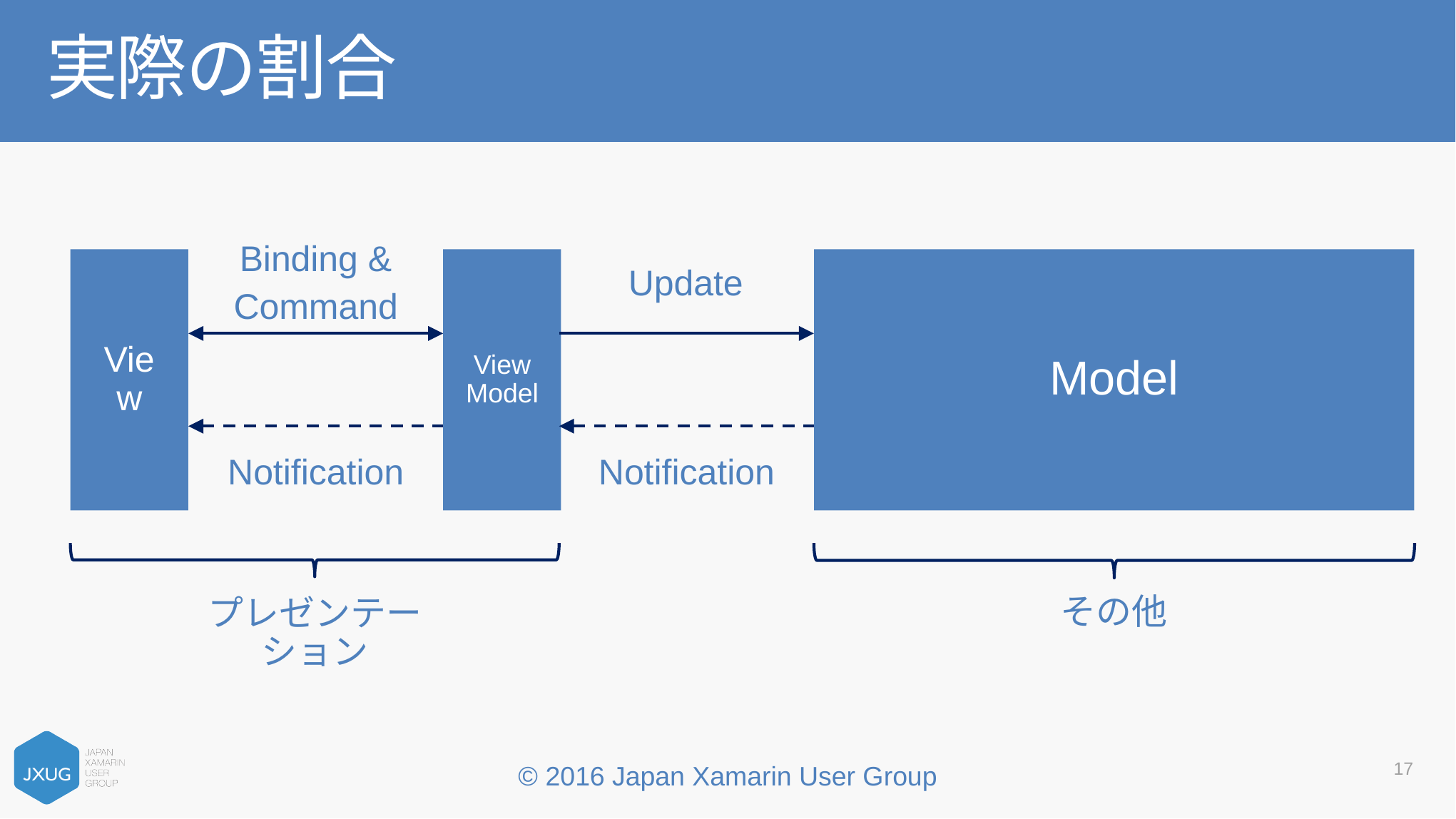

# 実際の割合
Binding &
Command
Update
View
ViewModel
Model

Notification
Notification
その他
プレゼンテーション
17